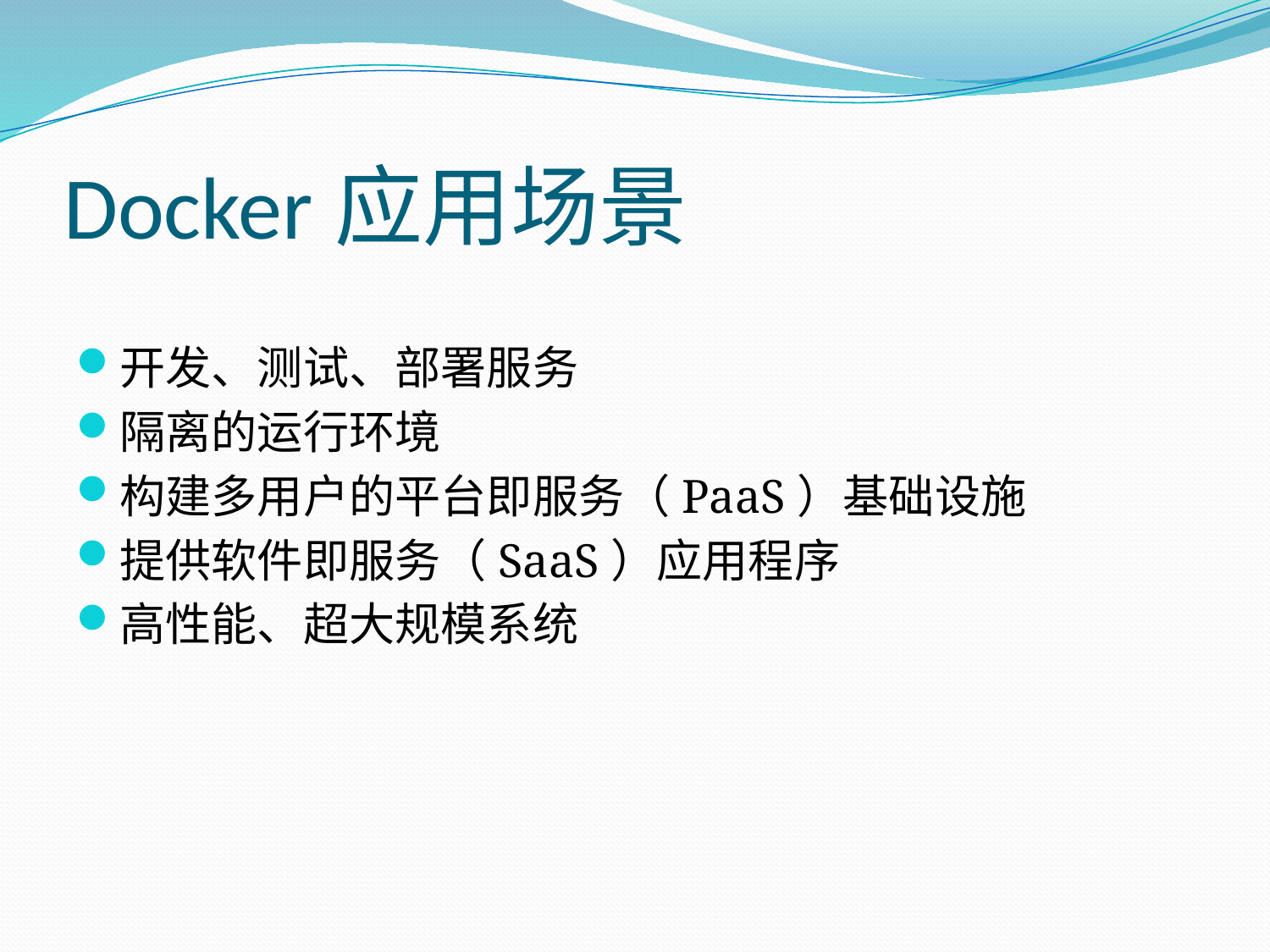

# Docker应用场景

开发、测试、部署服务
隔离的运行环境
构建多用户的平台即服务（PaaS）基础设施
提供软件即服务（SaaS）应用程序
高性能、超大规模系统